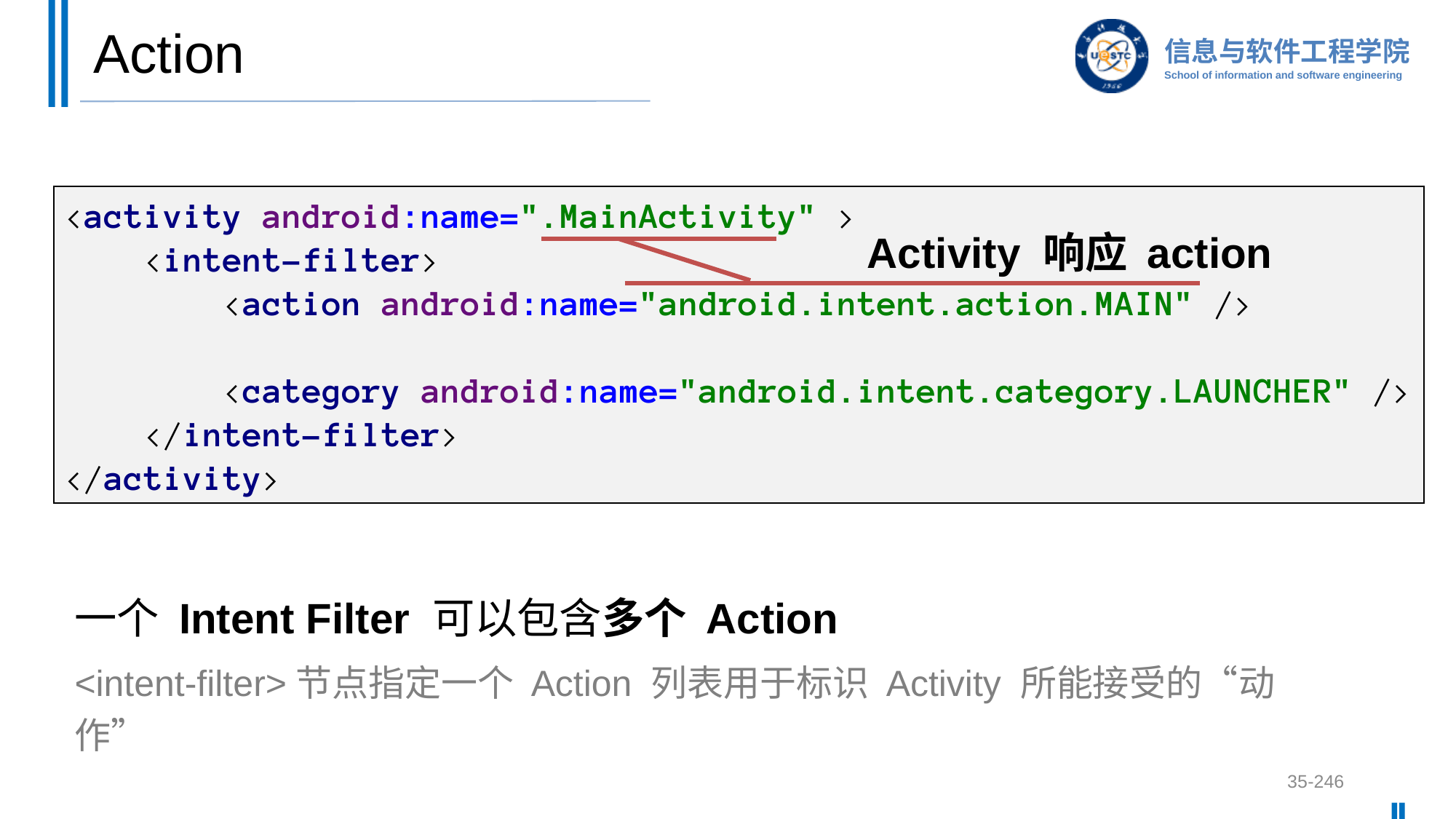

# Action
<activity android:name=".MainActivity" >
    <intent-filter>
        <action android:name="android.intent.action.MAIN" />
        <category android:name="android.intent.category.LAUNCHER" />
    </intent-filter>
</activity>
Activity 响应 action
一个 Intent Filter 可以包含多个 Action
<intent-filter>节点指定一个 Action 列表用于标识 Activity 所能接受的“动作”
35-246